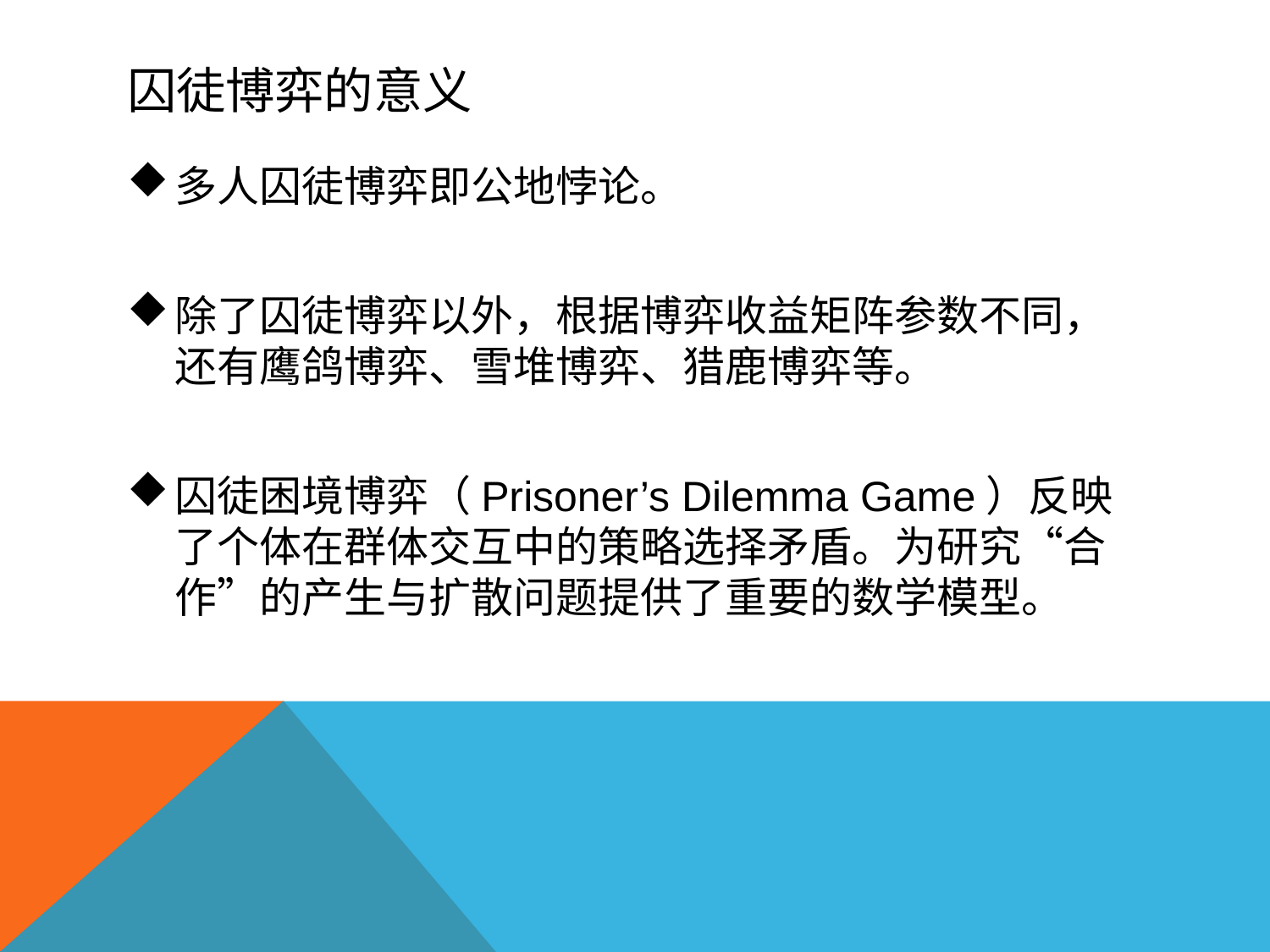

# 囚徒博弈的意义
多人囚徒博弈即公地悖论。

除了囚徒博弈以外，根据博弈收益矩阵参数不同，还有鹰鸽博弈、雪堆博弈、猎鹿博弈等。

囚徒困境博弈（Prisoner’s Dilemma Game）反映了个体在群体交互中的策略选择矛盾。为研究“合作”的产生与扩散问题提供了重要的数学模型。